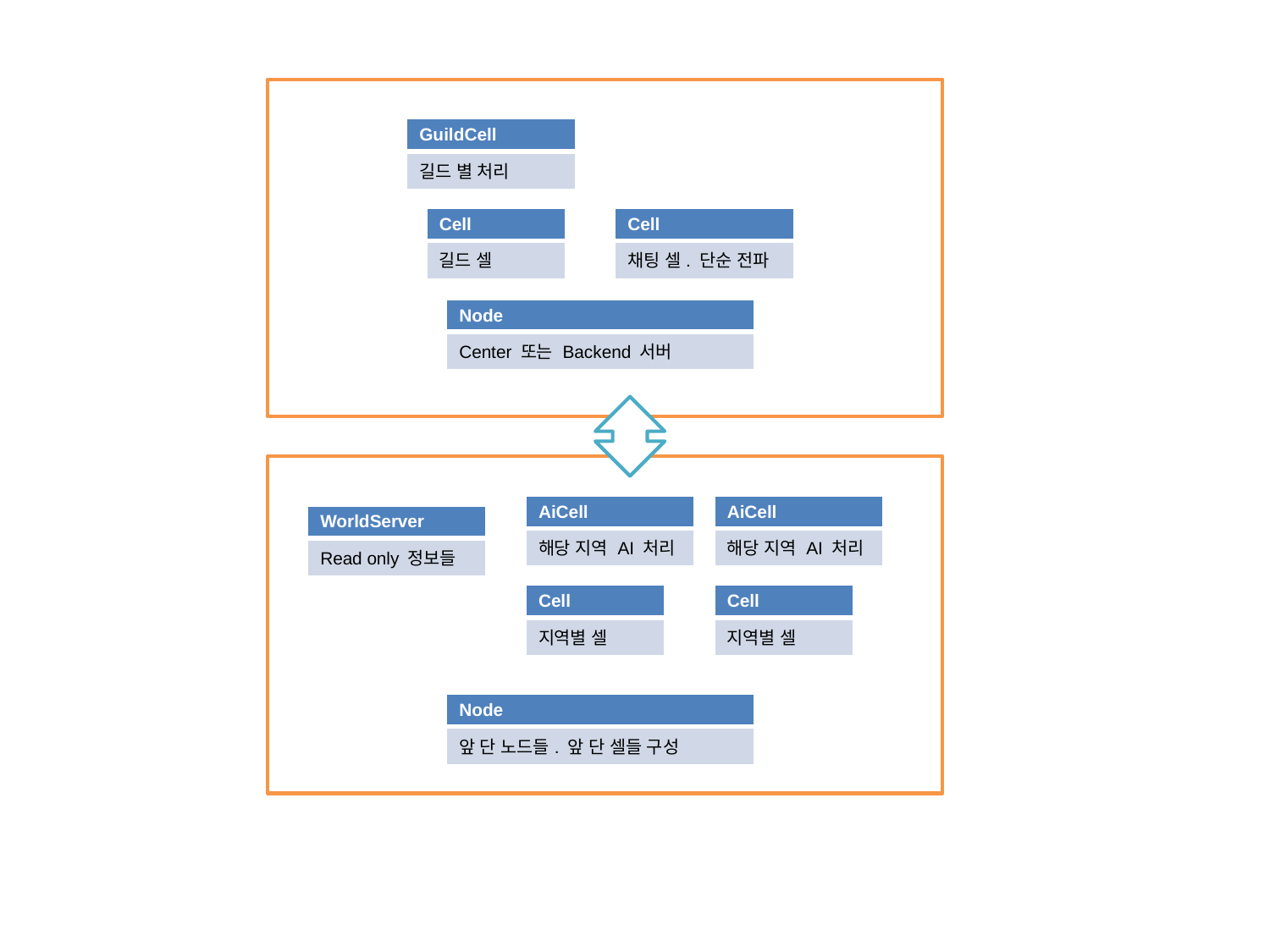

| GuildCell |
| --- |
| 길드 별 처리 |
| Cell |
| --- |
| 길드 셀 |
| Cell |
| --- |
| 채팅 셀. 단순 전파 |
| Node |
| --- |
| Center 또는 Backend 서버 |

| AiCell |
| --- |
| 해당 지역 AI 처리 |
| AiCell |
| --- |
| 해당 지역 AI 처리 |
| WorldServer |
| --- |
| Read only 정보들 |
| Cell |
| --- |
| 지역별 셀 |
| Cell |
| --- |
| 지역별 셀 |
| Node |
| --- |
| 앞 단 노드들. 앞 단 셀들 구성 |